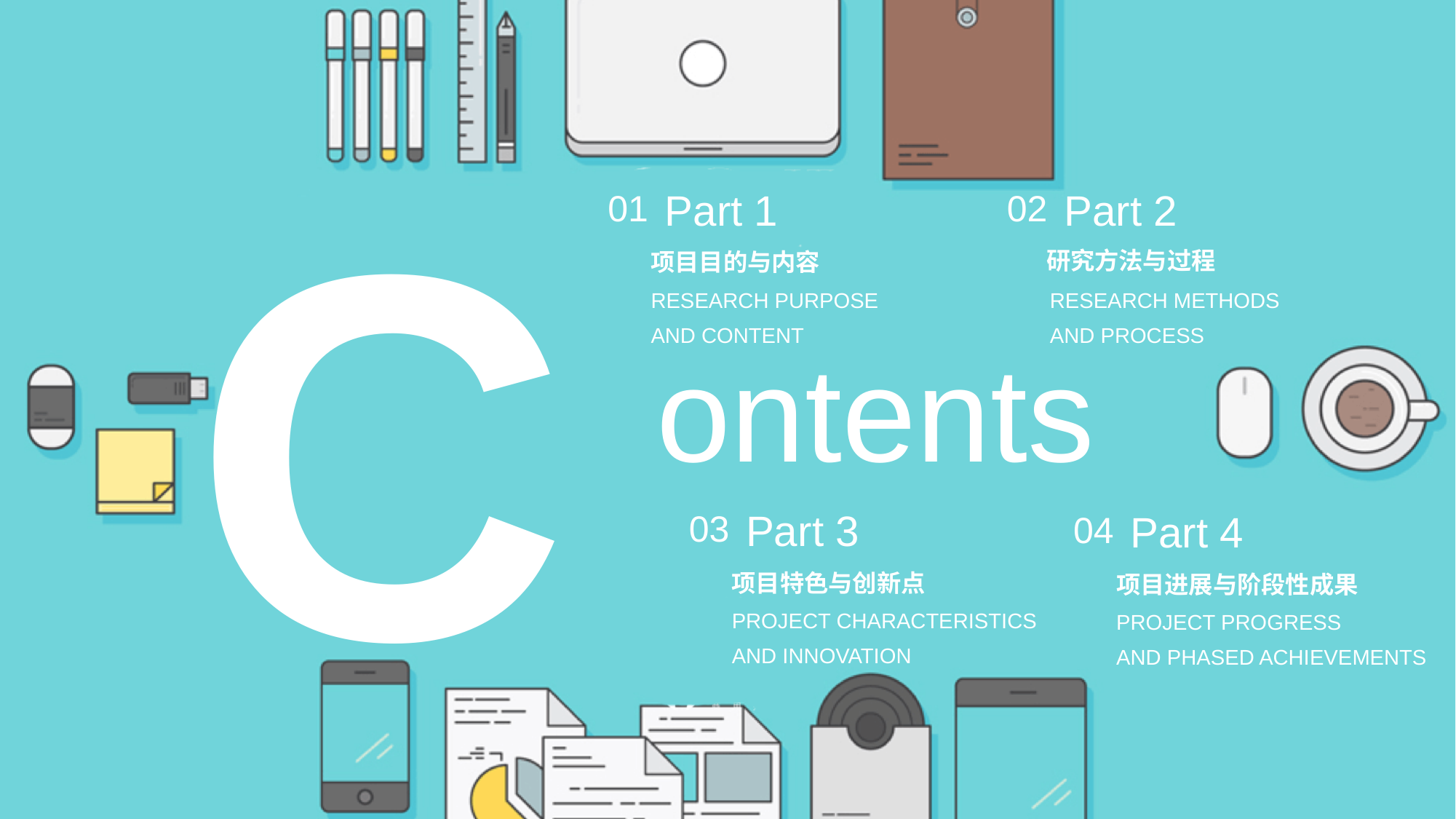

C
Part 1
项目目的与内容

RESEARCH PURPOSE
AND CONTENT
01
Part 2
研究方法与过程

RESEARCH METHODS
AND PROCESS
02
ontents
Part 3
项目特色与创新点

PROJECT CHARACTERISTICS
AND INNOVATION
03
Part 4
项目进展与阶段性成果

PROJECT PROGRESS
AND PHASED ACHIEVEMENTS
04